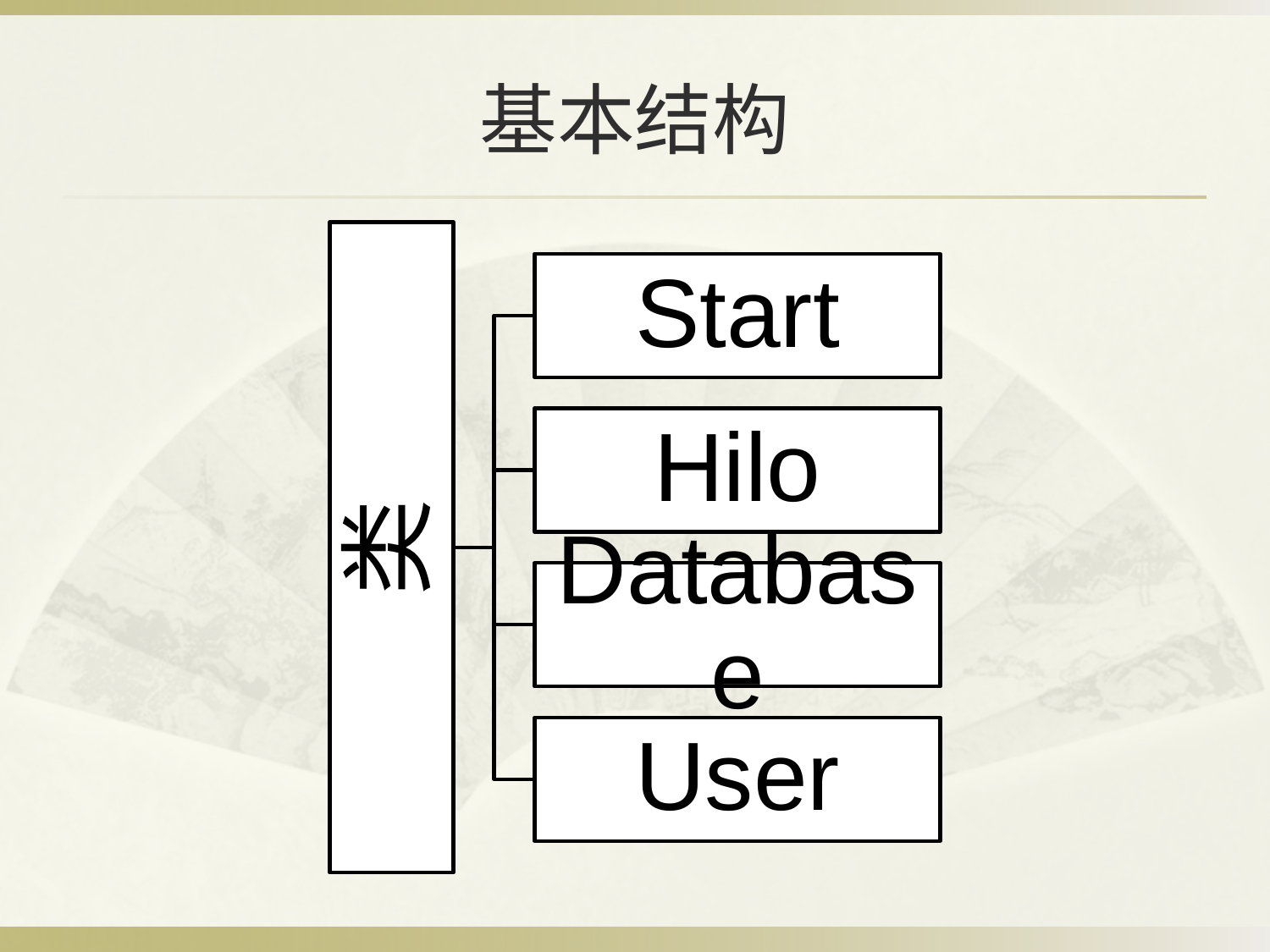

# 基本结构

类
Start
Hilo
Database
User